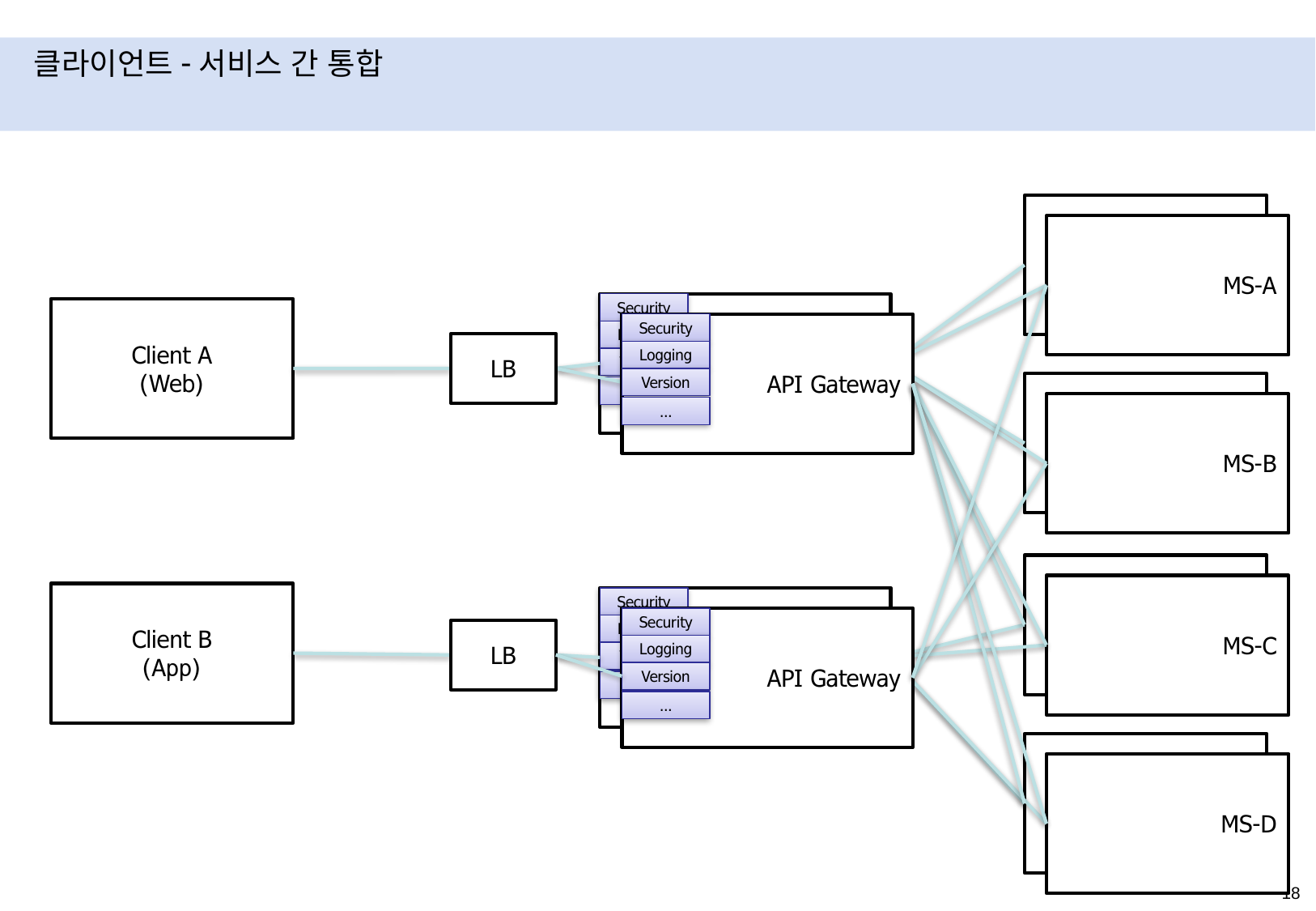

# 클라이언트-서비스 간 통합
MS-A
MS-A
API Gateway
Security
Client A
(Web)
API Gateway
Security
Logging
LB
Logging
Version
Version
MS-A
…
MS-B
…
MS-A
MS-C
Client B
(App)
API Gateway
Security
API Gateway
Security
Logging
LB
Logging
Version
Version
…
…
MS-A
MS-D